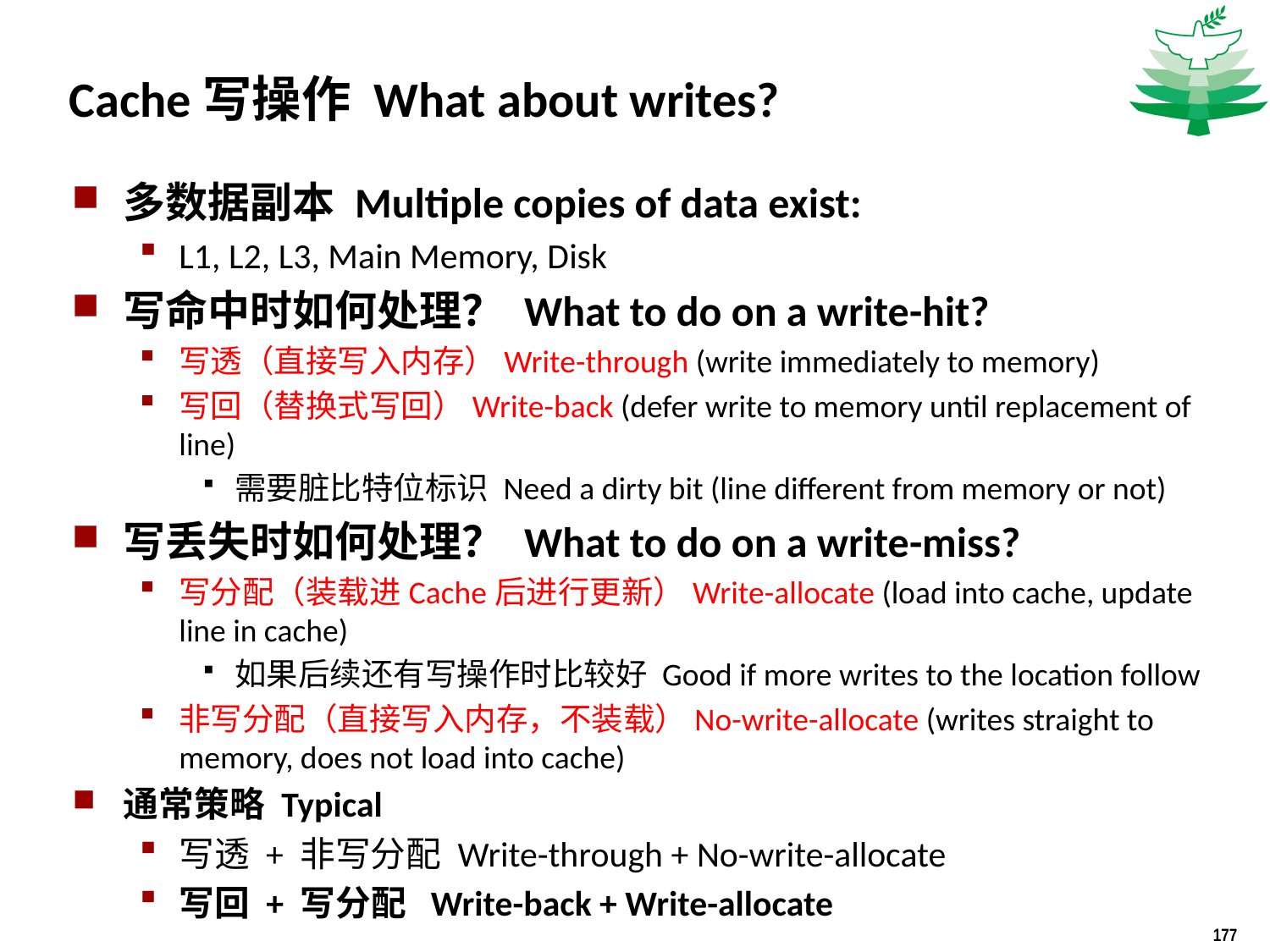

# Cache写操作 What about writes?
多数据副本 Multiple copies of data exist:
L1, L2, L3, Main Memory, Disk
写命中时如何处理？ What to do on a write-hit?
写透（直接写入内存）Write-through (write immediately to memory)
写回（替换式写回）Write-back (defer write to memory until replacement of line)
需要脏比特位标识 Need a dirty bit (line different from memory or not)
写丢失时如何处理？ What to do on a write-miss?
写分配（装载进Cache后进行更新）Write-allocate (load into cache, update line in cache)
如果后续还有写操作时比较好 Good if more writes to the location follow
非写分配（直接写入内存，不装载）No-write-allocate (writes straight to memory, does not load into cache)
通常策略 Typical
写透 + 非写分配 Write-through + No-write-allocate
写回 + 写分配  Write-back + Write-allocate